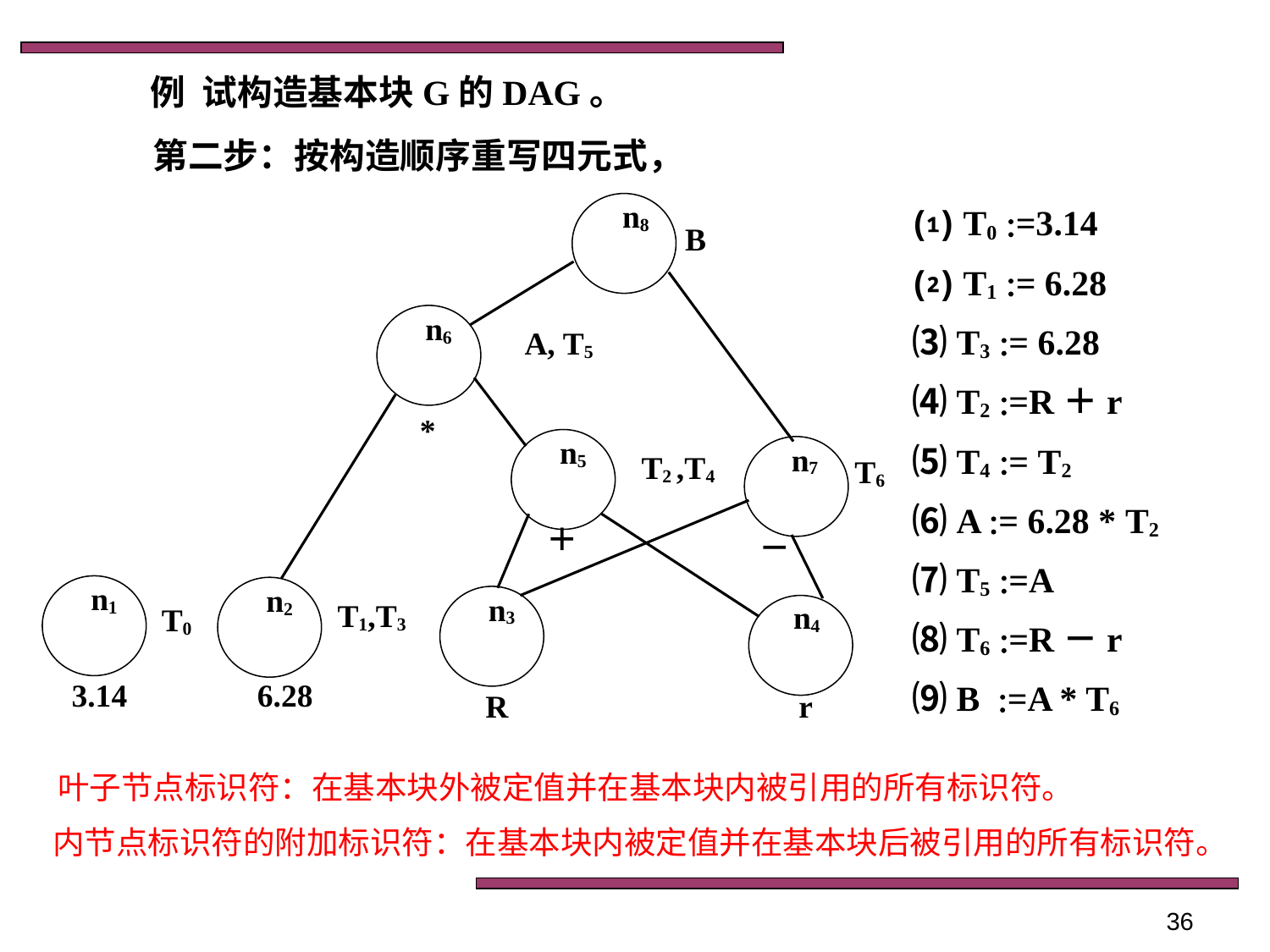

例  试构造基本块G的DAG。
第二步：按构造顺序重写四元式，
n8

B

n6

A, T5

*
n5

n7

T2 ,T4
T6

＋

－

n1
n2

n3

T1,T3
n4
T0

3.14
6.28
R
r
⑴ T0 :=3.14
⑵ T1 := 6.28
⑶ T3 := 6.28
⑷ T2 :=R＋r
⑸ T4 := T2
⑹ A := 6.28 * T2
⑺ T5 :=A
⑻ T6 :=R－r
⑼ B  :=A * T6
叶子节点标识符：在基本块外被定值并在基本块内被引用的所有标识符。
内节点标识符的附加标识符：在基本块内被定值并在基本块后被引用的所有标识符。
36